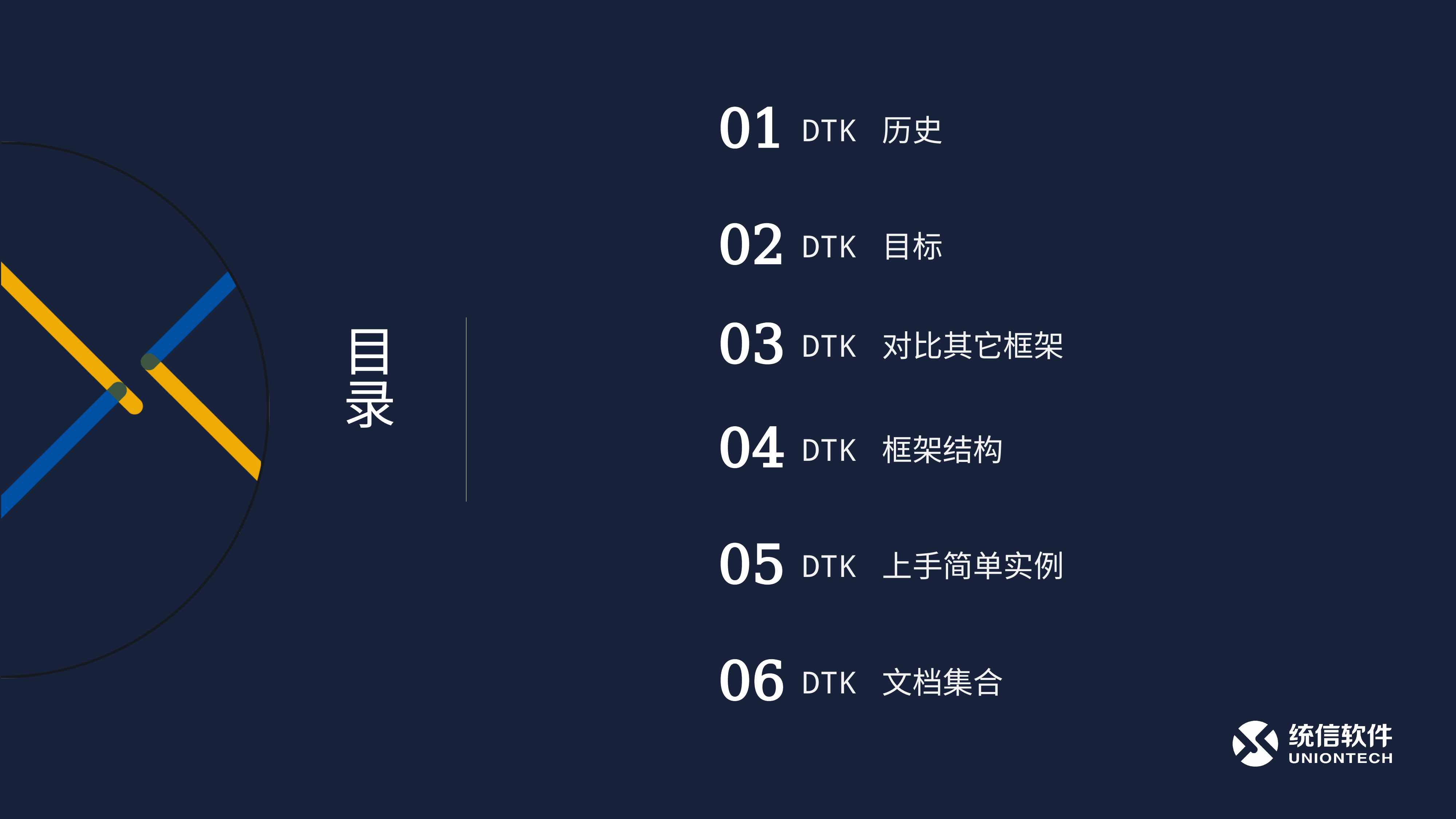

01
DTK 历史
02
DTK 目标
03
DTK 对比其它框架
# 目录
04
DTK 框架结构
05
DTK 上手简单实例
06
DTK 文档集合